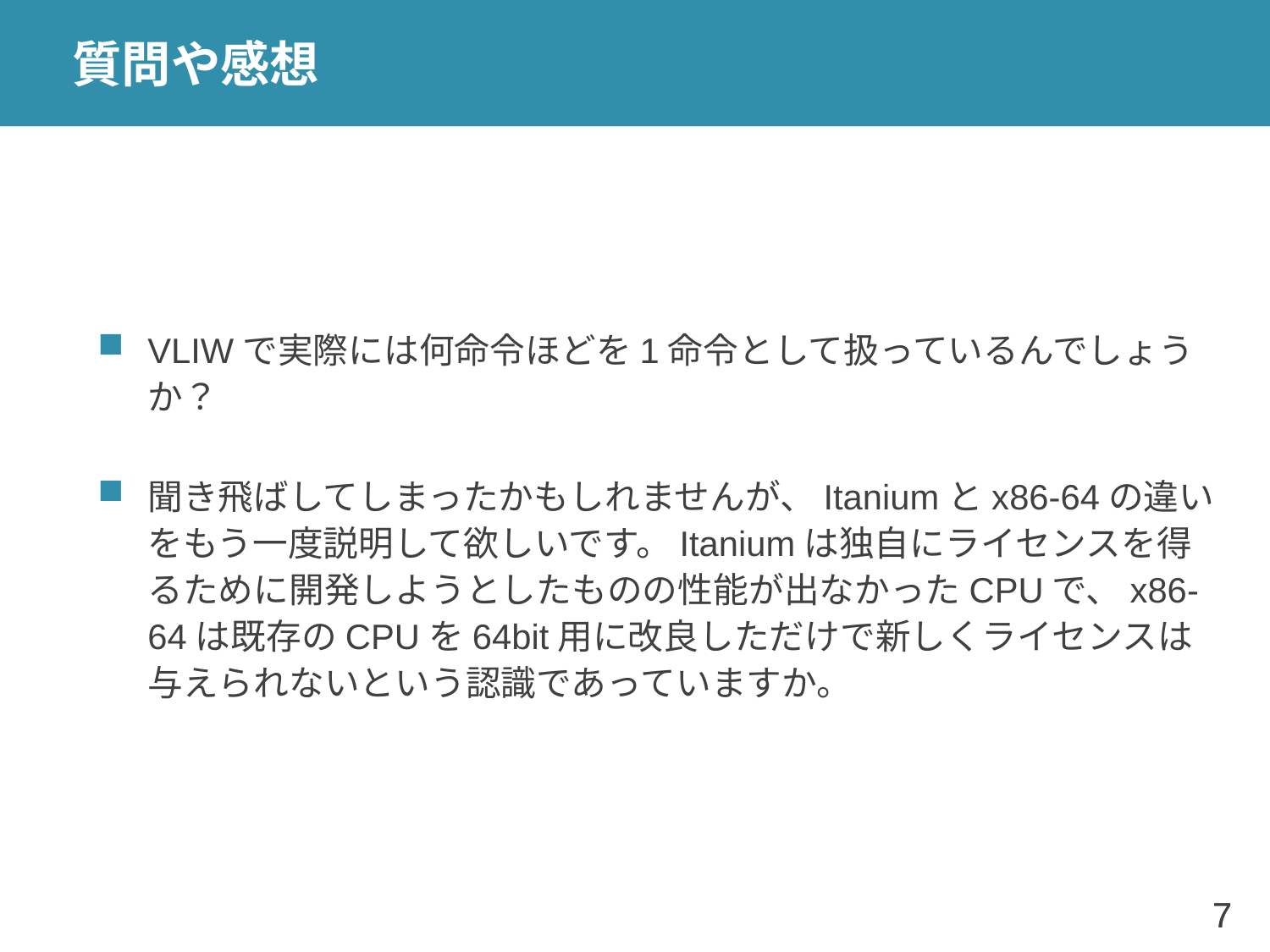

# 質問や感想
VLIWで実際には何命令ほどを1命令として扱っているんでしょうか？
聞き飛ばしてしまったかもしれませんが、Itaniumとx86-64の違いをもう一度説明して欲しいです。Itaniumは独自にライセンスを得るために開発しようとしたものの性能が出なかったCPUで、x86-64は既存のCPUを64bit用に改良しただけで新しくライセンスは与えられないという認識であっていますか。